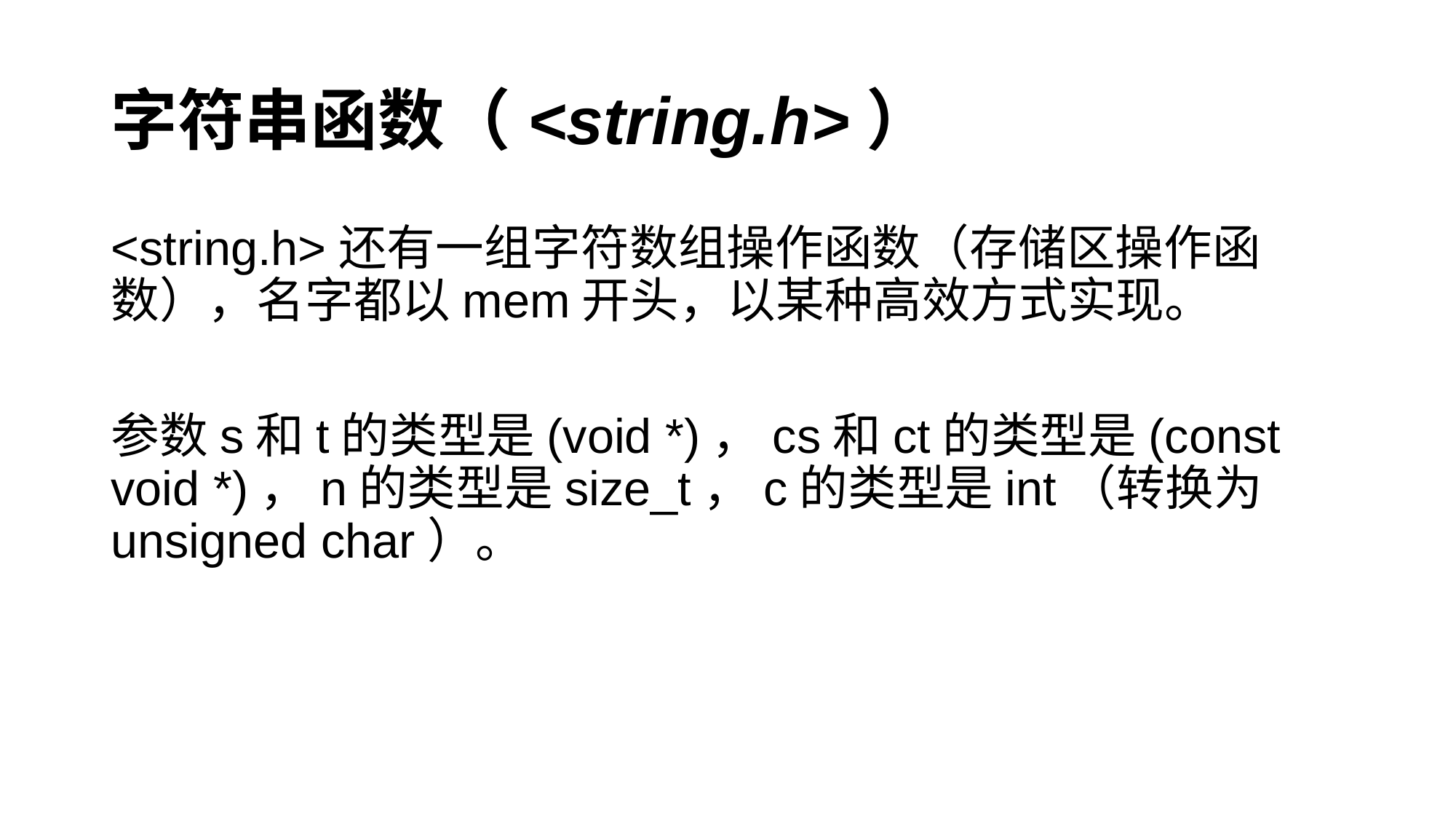

# 字符串函数（<string.h>）
<string.h>还有一组字符数组操作函数（存储区操作函数），名字都以mem开头，以某种高效方式实现。

参数s和t的类型是(void *)，cs和ct的类型是(const void *)，n的类型是size_t，c的类型是int（转换为unsigned char）。